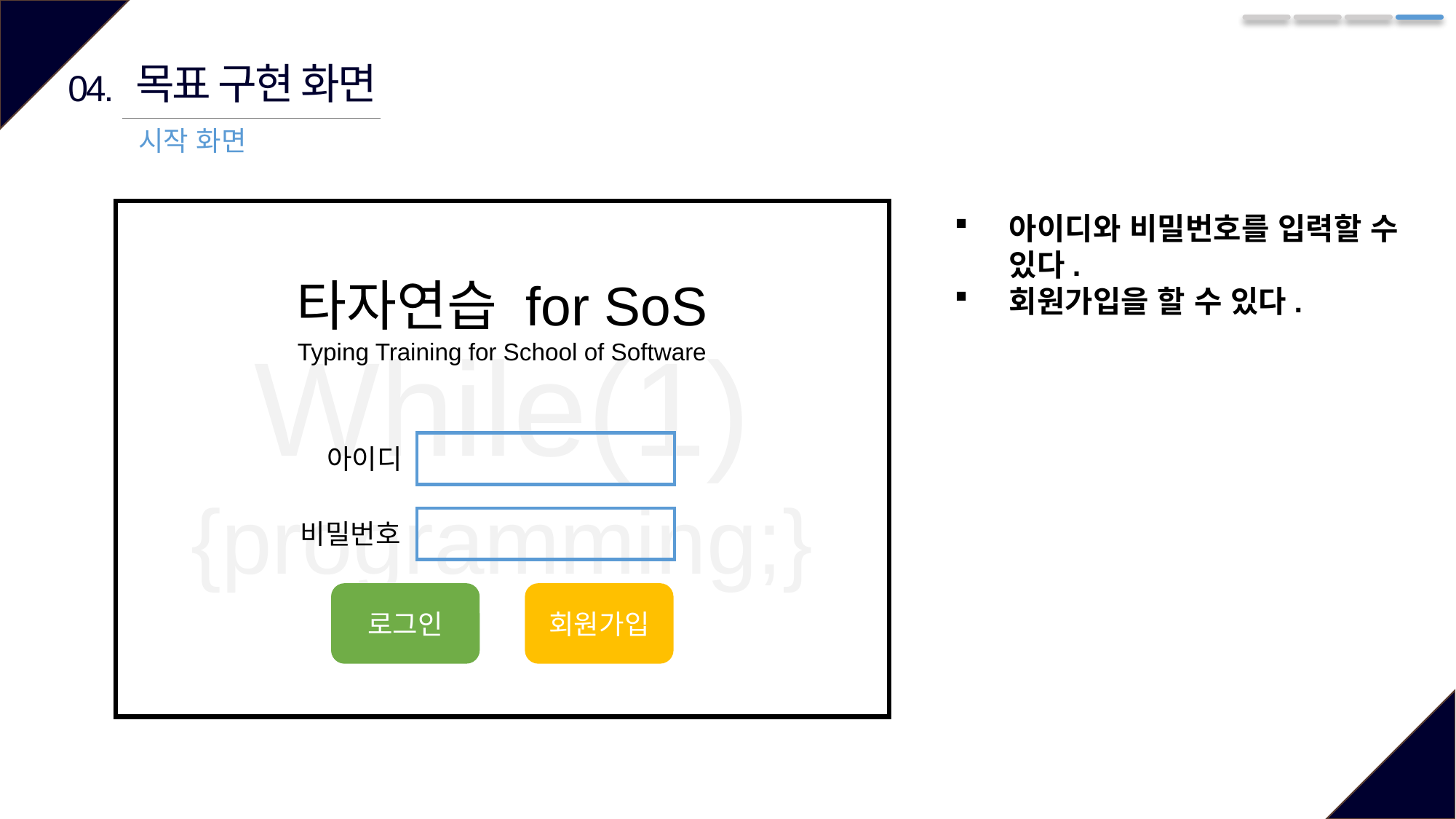

목표 구현 화면
04.
시작 화면
아
타자연습 for SoS
Typing Training for School of Software
While(1)
{programming;}

아이디

비밀번호
회원가입
로그인
아이디와 비밀번호를 입력할 수 있다.
회원가입을 할 수 있다.